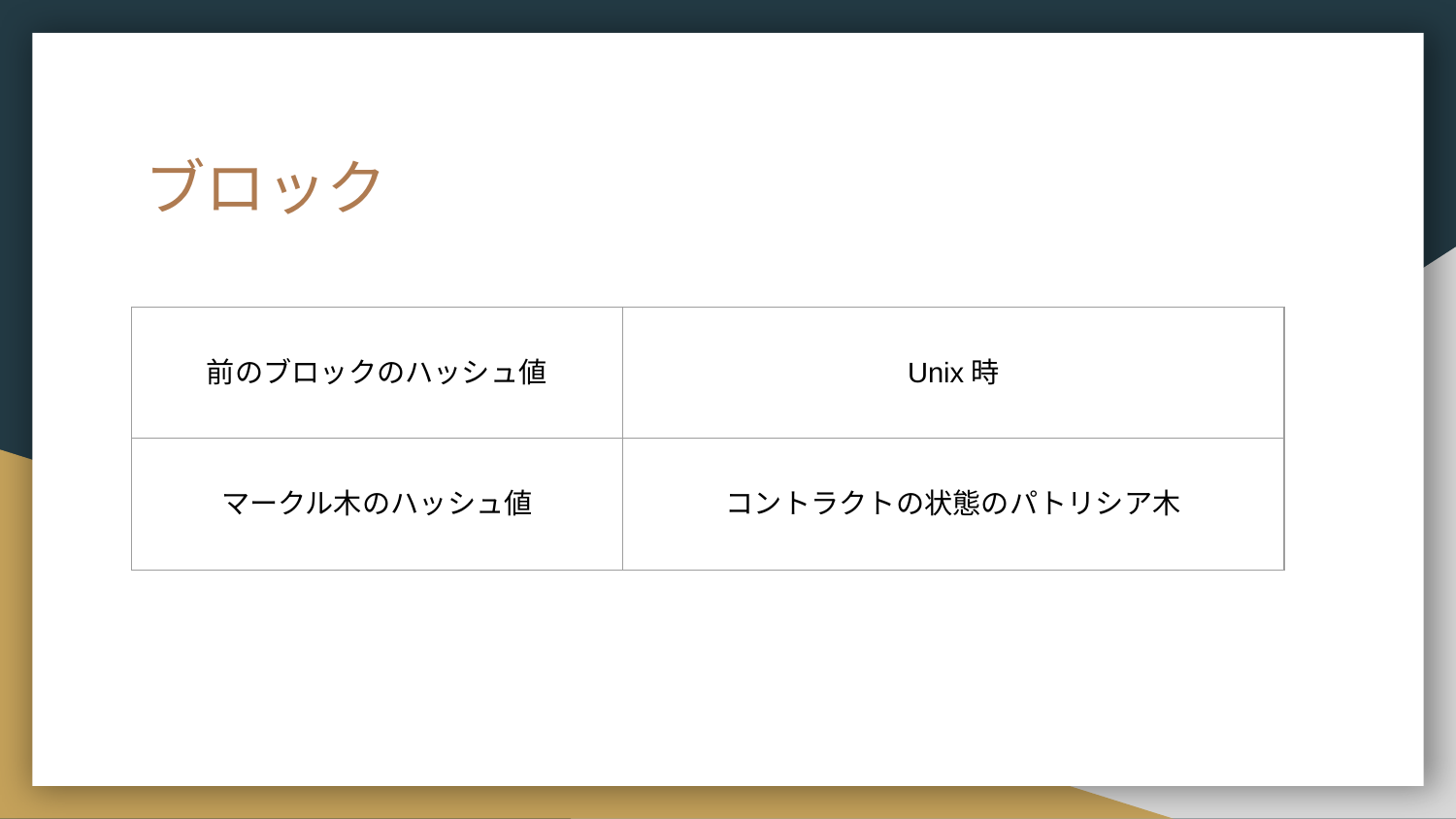

# ブロック
| 前のブロックのハッシュ値 | Unix時 |
| --- | --- |
| マークル木のハッシュ値 | コントラクトの状態のパトリシア木 |